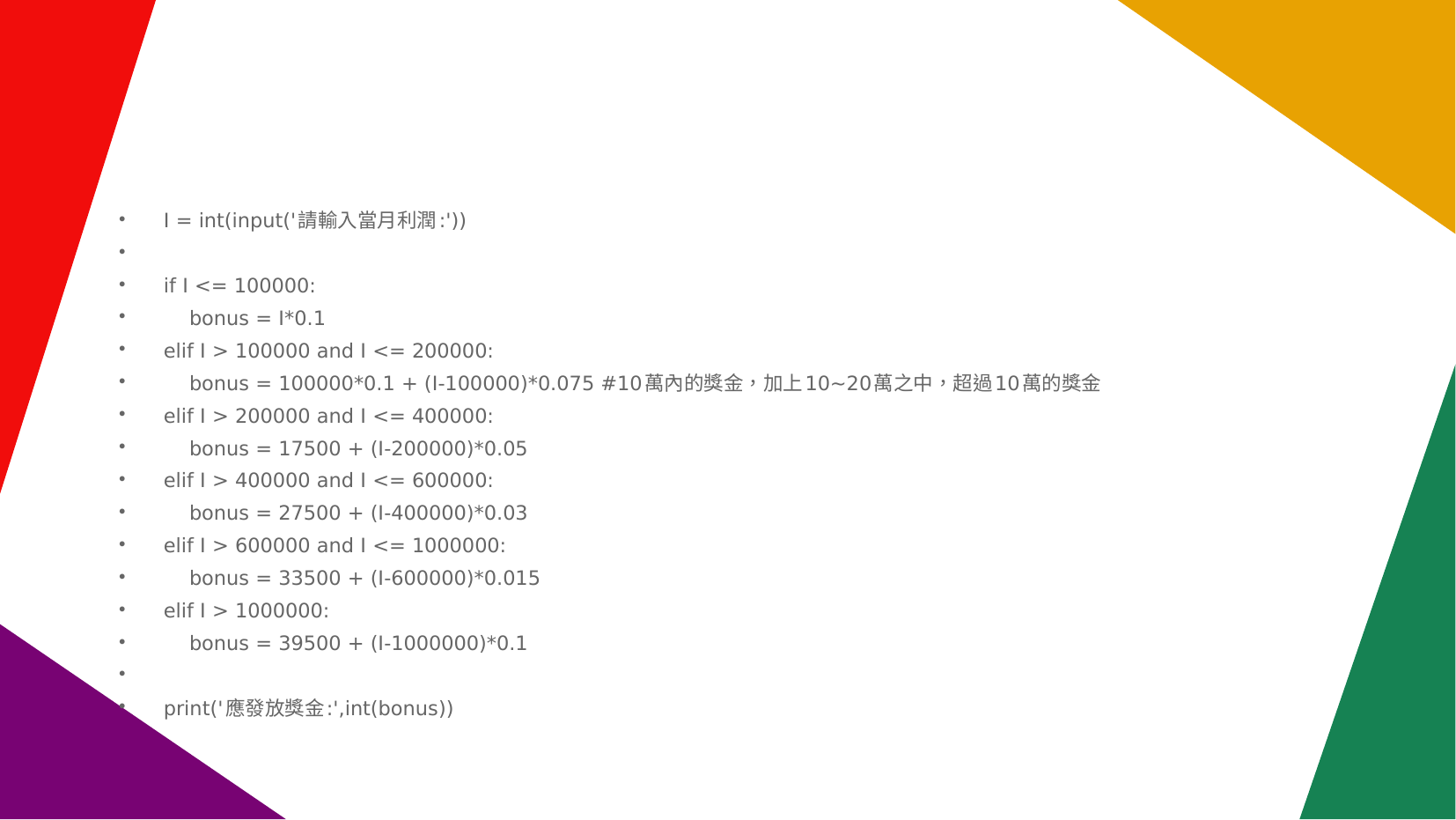

#
I = int(input('請輸入當月利潤:'))

if I <= 100000:
    bonus = I*0.1
elif I > 100000 and I <= 200000:
    bonus = 100000*0.1 + (I-100000)*0.075 #10萬內的獎金，加上10~20萬之中，超過10萬的獎金
elif I > 200000 and I <= 400000:
    bonus = 17500 + (I-200000)*0.05
elif I > 400000 and I <= 600000:
    bonus = 27500 + (I-400000)*0.03
elif I > 600000 and I <= 1000000:
    bonus = 33500 + (I-600000)*0.015
elif I > 1000000:
    bonus = 39500 + (I-1000000)*0.1

print('應發放獎金:',int(bonus))